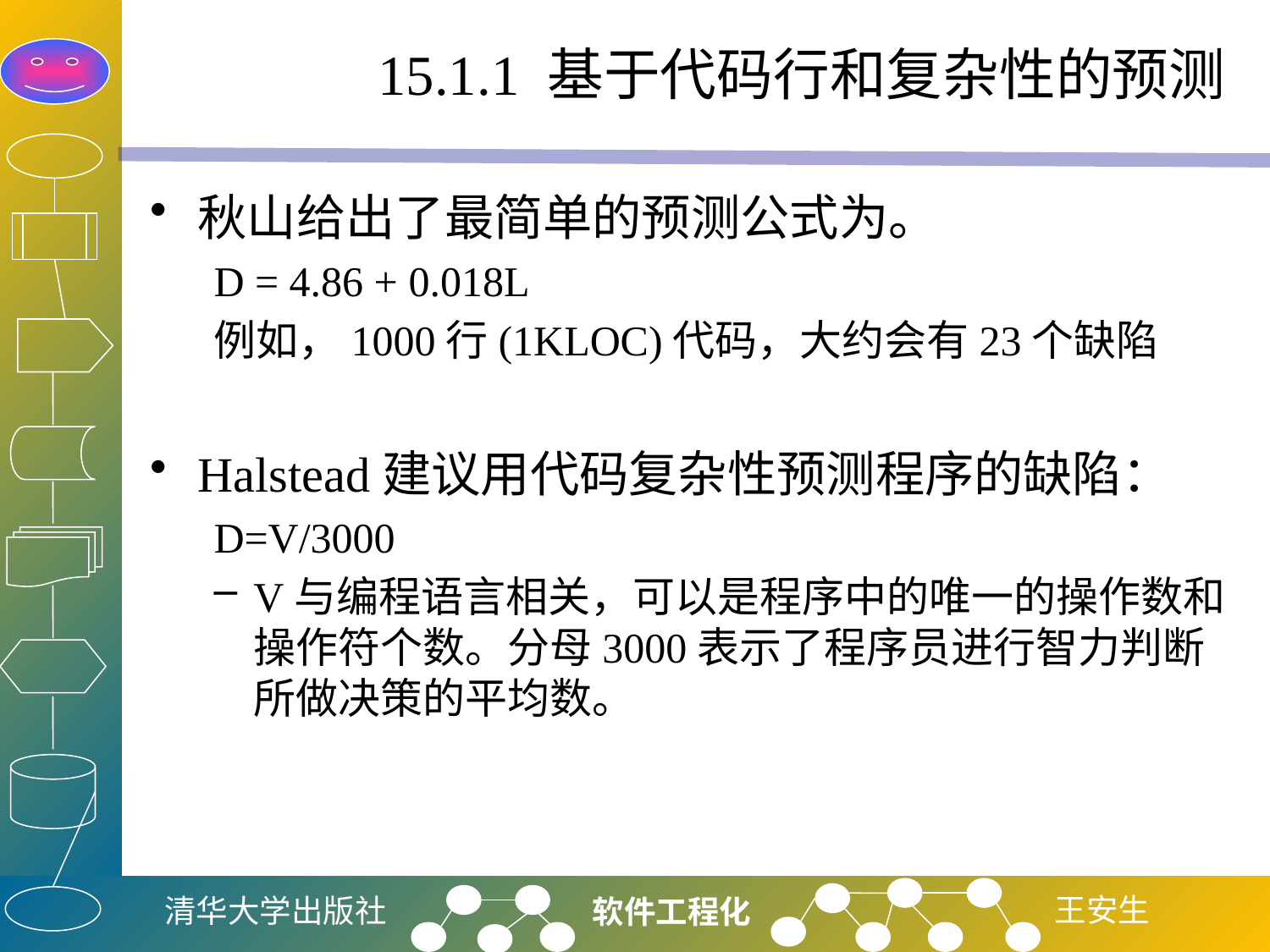

# 15.1.1 基于代码行和复杂性的预测
秋山给出了最简单的预测公式为。
D = 4.86 + 0.018L
例如，1000行(1KLOC)代码，大约会有23个缺陷

Halstead建议用代码复杂性预测程序的缺陷：
D=V/3000
V与编程语言相关，可以是程序中的唯一的操作数和操作符个数。分母3000表示了程序员进行智力判断所做决策的平均数。